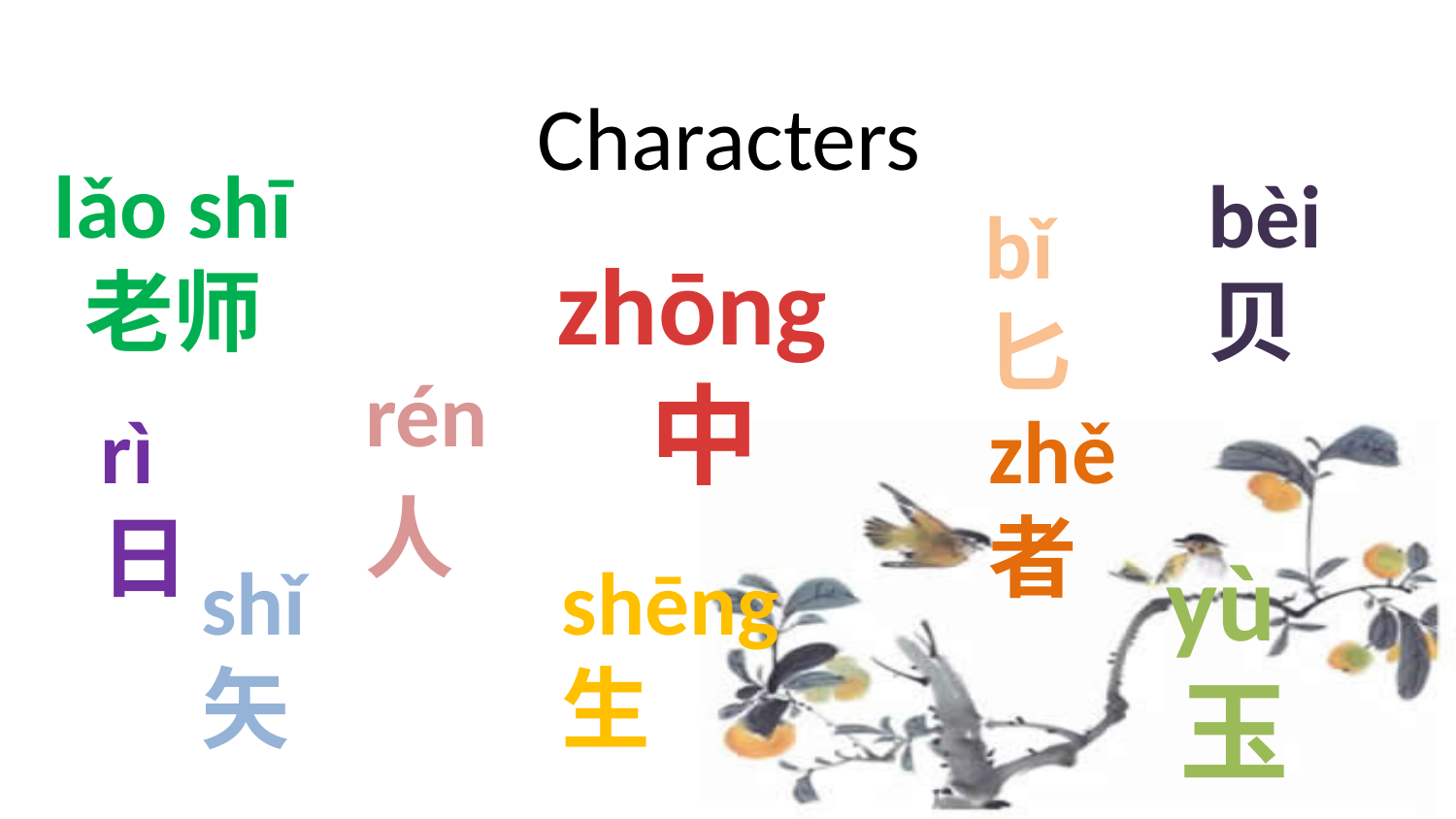

Characters
lǎo shī
老师
bèi
贝
bǐ
匕
zhōng
中
rén
人
rì
日
zhě
者
yù
玉
shǐ
矢
shēng
生